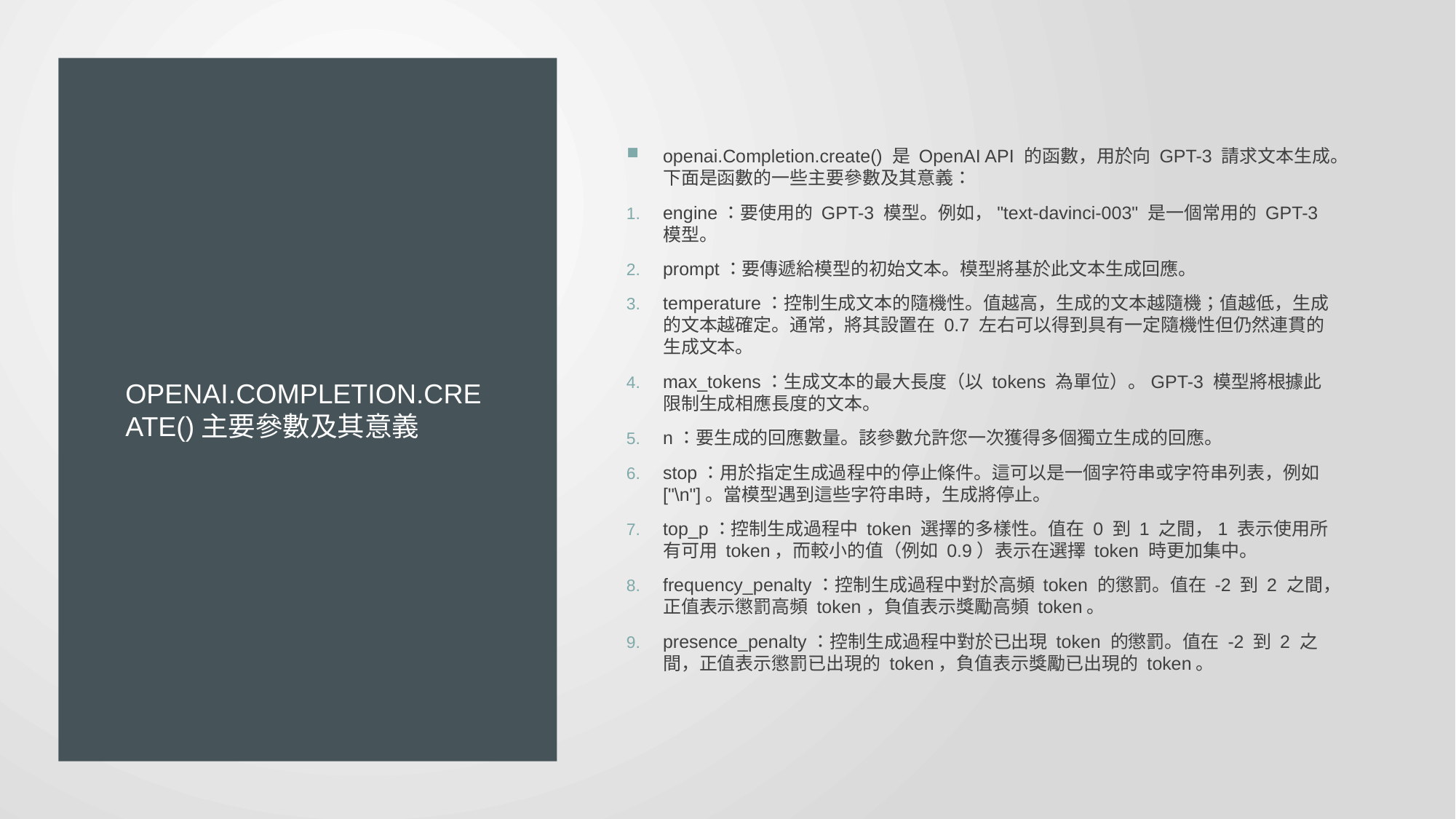

# openai.Completion.create()主要參數及其意義
openai.Completion.create() 是 OpenAI API 的函數，用於向 GPT-3 請求文本生成。下面是函數的一些主要參數及其意義：
engine：要使用的 GPT-3 模型。例如，"text-davinci-003" 是一個常用的 GPT-3 模型。
prompt：要傳遞給模型的初始文本。模型將基於此文本生成回應。
temperature：控制生成文本的隨機性。值越高，生成的文本越隨機；值越低，生成的文本越確定。通常，將其設置在 0.7 左右可以得到具有一定隨機性但仍然連貫的生成文本。
max_tokens：生成文本的最大長度（以 tokens 為單位）。GPT-3 模型將根據此限制生成相應長度的文本。
n：要生成的回應數量。該參數允許您一次獲得多個獨立生成的回應。
stop：用於指定生成過程中的停止條件。這可以是一個字符串或字符串列表，例如 ["\n"]。當模型遇到這些字符串時，生成將停止。
top_p：控制生成過程中 token 選擇的多樣性。值在 0 到 1 之間，1 表示使用所有可用 token，而較小的值（例如 0.9）表示在選擇 token 時更加集中。
frequency_penalty：控制生成過程中對於高頻 token 的懲罰。值在 -2 到 2 之間，正值表示懲罰高頻 token，負值表示獎勵高頻 token。
presence_penalty：控制生成過程中對於已出現 token 的懲罰。值在 -2 到 2 之間，正值表示懲罰已出現的 token，負值表示獎勵已出現的 token。